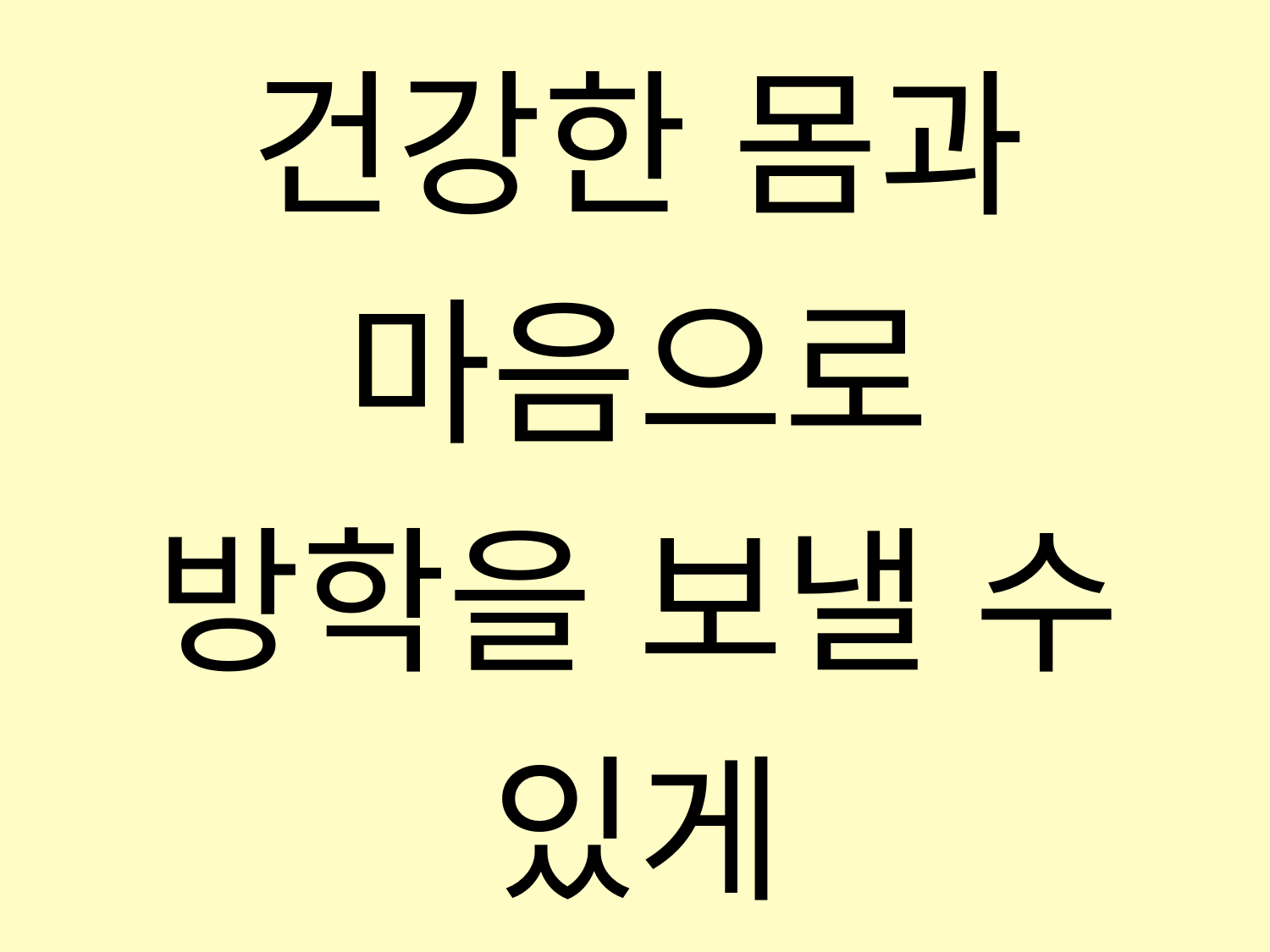

건강한 몸과 마음으로
방학을 보낼 수 있게
도와주시고, 지난 학기를
거울 삼아 신학기를